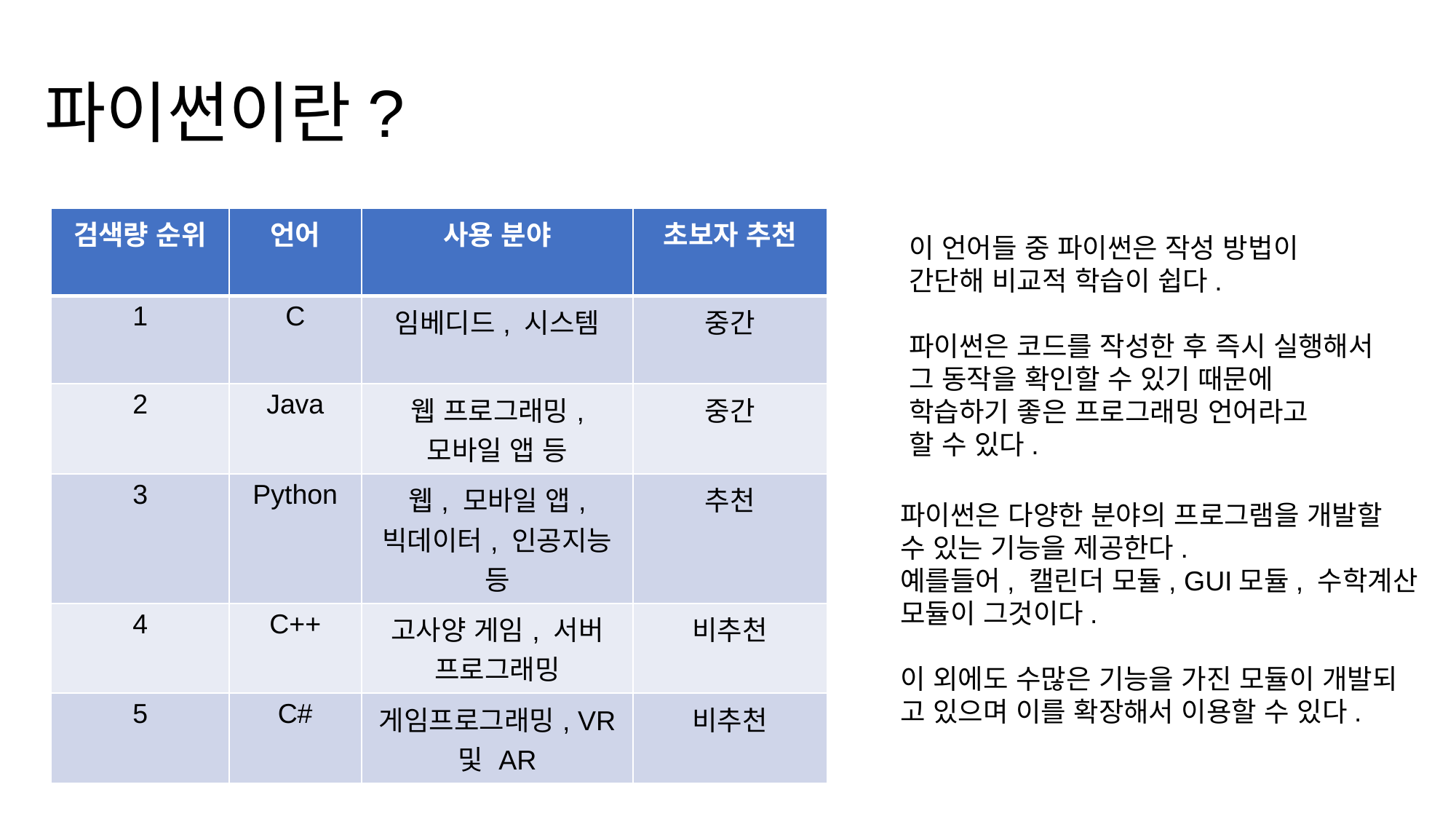

# 파이썬이란?
| 검색량 순위 | 언어 | 사용 분야 | 초보자 추천 |
| --- | --- | --- | --- |
| 1 | C | 임베디드, 시스템 | 중간 |
| 2 | Java | 웹 프로그래밍, 모바일 앱 등 | 중간 |
| 3 | Python | 웹, 모바일 앱, 빅데이터, 인공지능 등 | 추천 |
| 4 | C++ | 고사양 게임, 서버 프로그래밍 | 비추천 |
| 5 | C# | 게임프로그래밍, VR 및 AR | 비추천 |
이 언어들 중 파이썬은 작성 방법이
간단해 비교적 학습이 쉽다.

파이썬은 코드를 작성한 후 즉시 실행해서
그 동작을 확인할 수 있기 때문에
학습하기 좋은 프로그래밍 언어라고
할 수 있다.
파이썬은 다양한 분야의 프로그램을 개발할
수 있는 기능을 제공한다.
예를들어, 캘린더 모듈, GUI모듈, 수학계산
모듈이 그것이다.

이 외에도 수많은 기능을 가진 모듈이 개발되
고 있으며 이를 확장해서 이용할 수 있다.